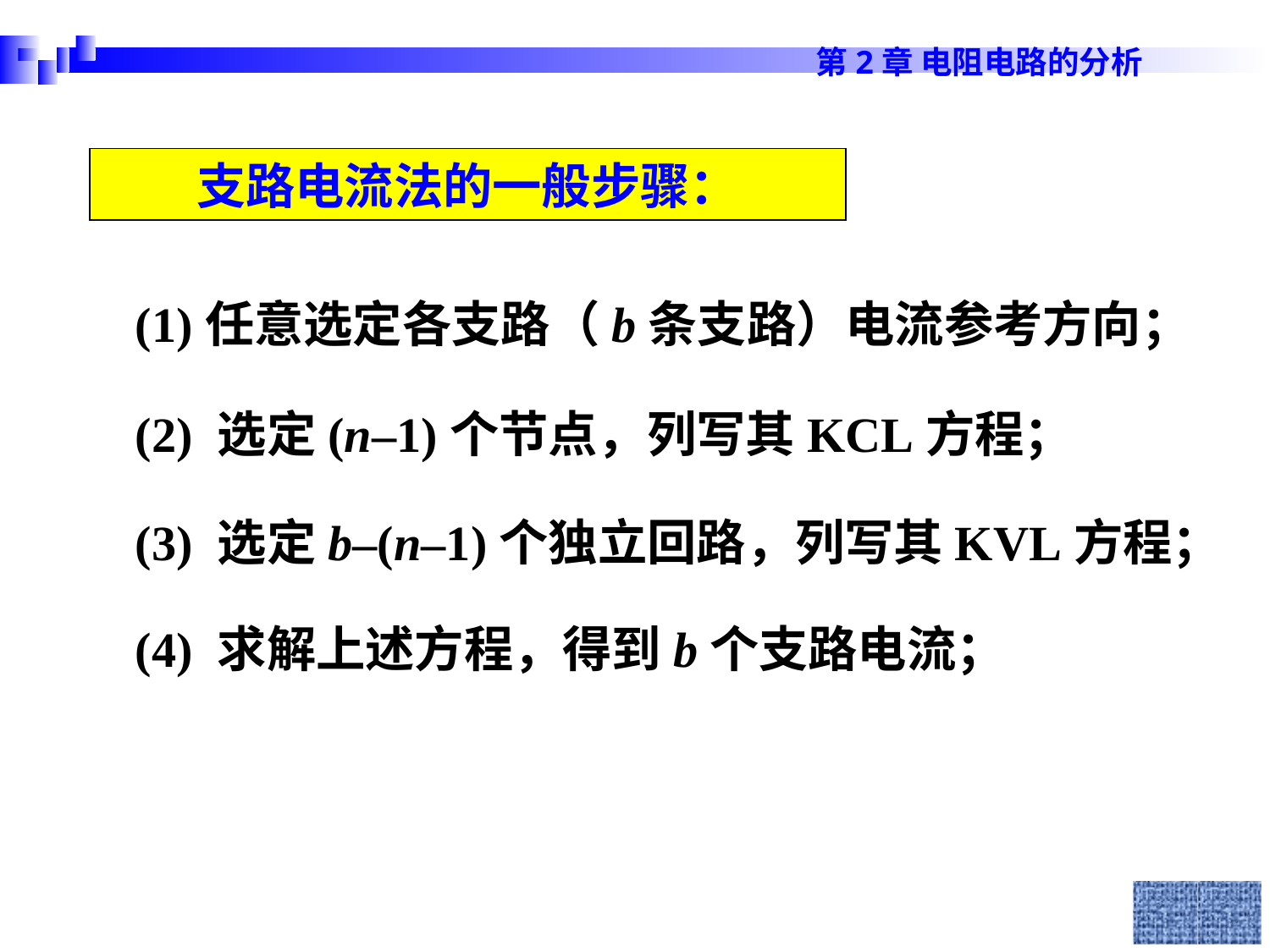

支路电流法的一般步骤：
(1)任意选定各支路（b条支路）电流参考方向；
(2) 选定(n–1)个节点，列写其KCL方程；
(3) 选定b–(n–1)个独立回路，列写其KVL方程；
(4) 求解上述方程，得到b个支路电流；